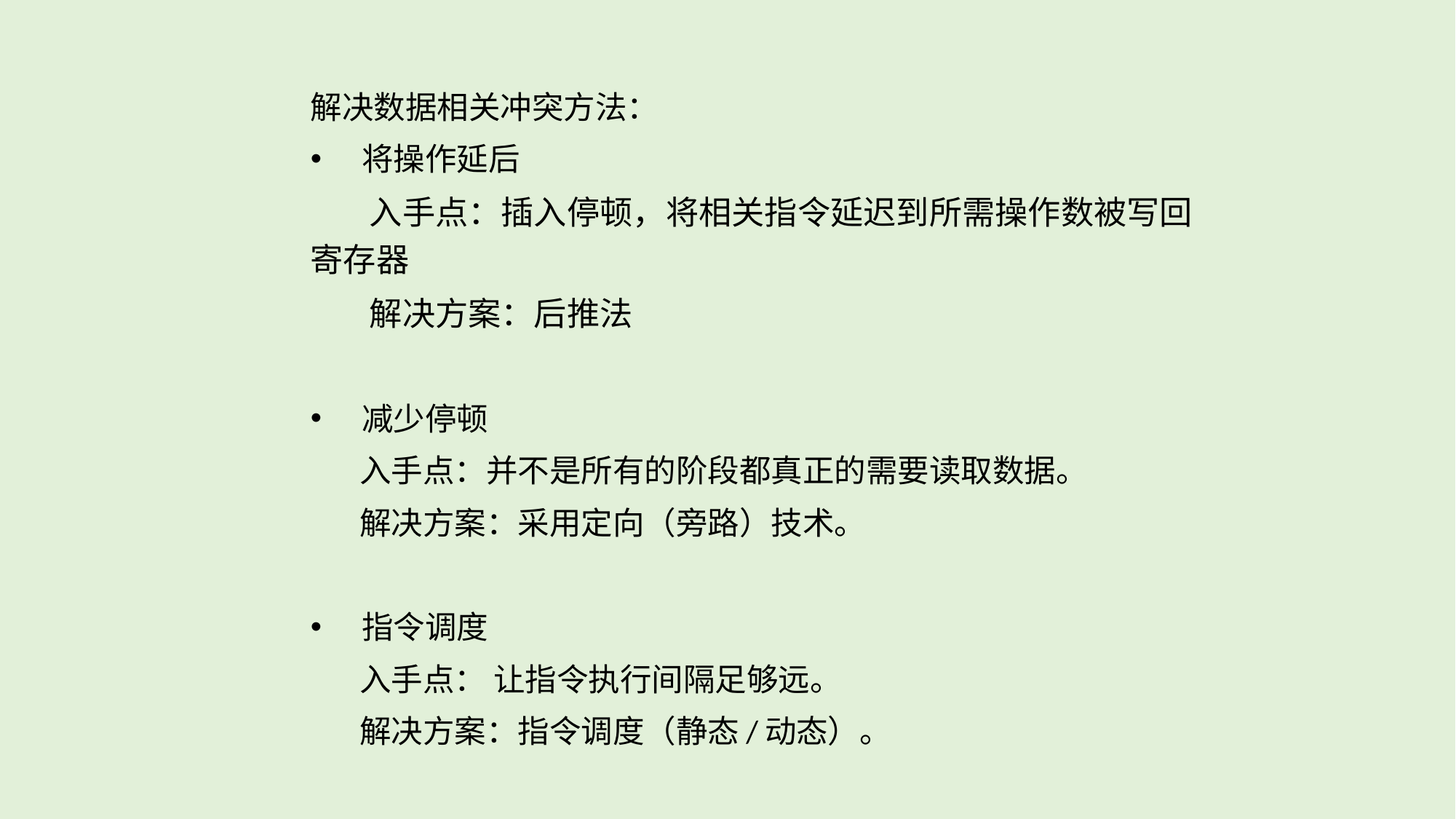

解决数据相关冲突方法：
将操作延后
       入手点：插入停顿，将相关指令延迟到所需操作数被写回寄存器
       解决方案：后推法

减少停顿
      入手点：并不是所有的阶段都真正的需要读取数据。
      解决方案：采用定向（旁路）技术。

指令调度
      入手点： 让指令执行间隔足够远。
      解决方案：指令调度（静态/动态）。